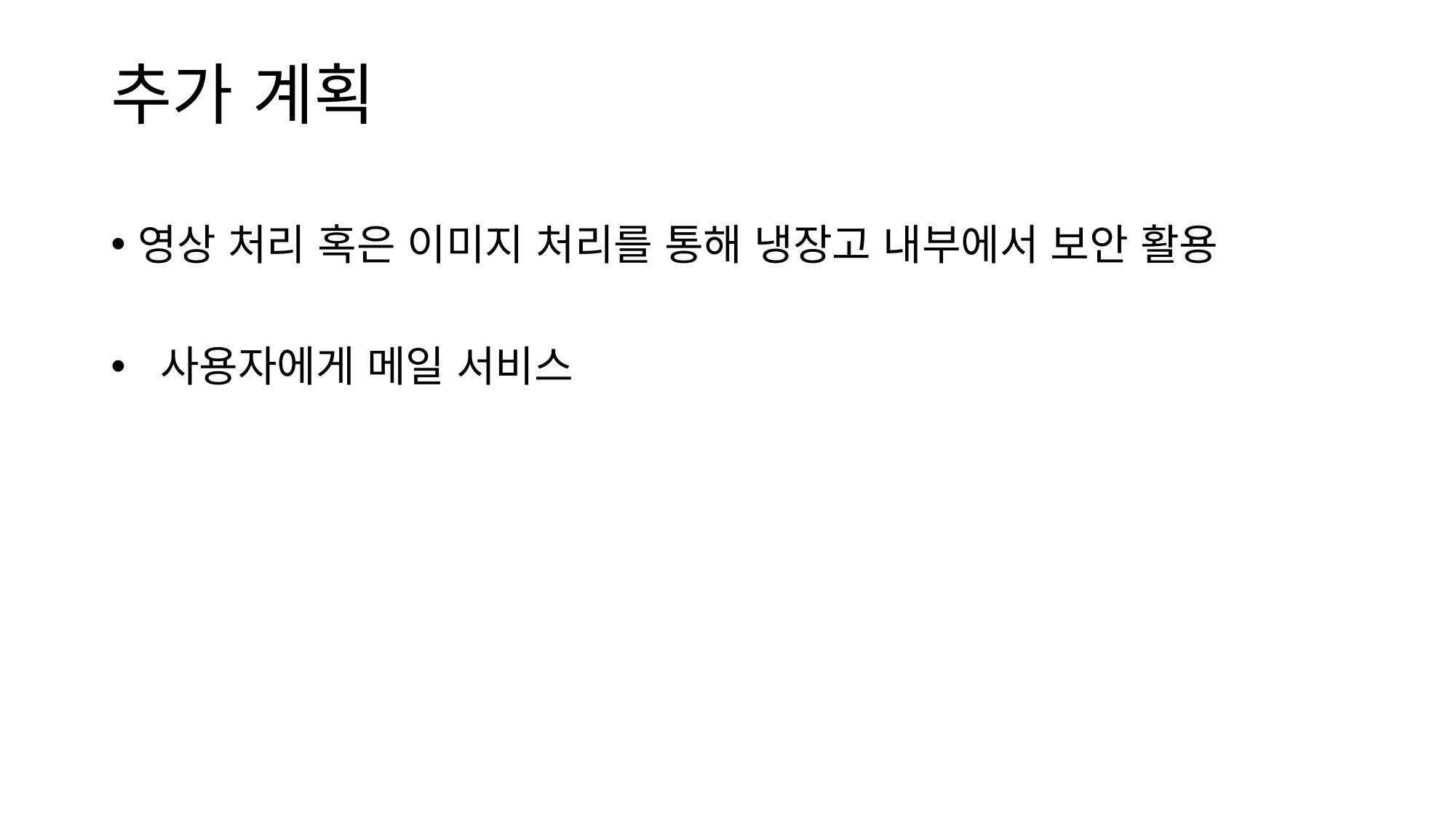

# 추가 계획
영상 처리 혹은 이미지 처리를 통해 냉장고 내부에서 보안 활용

 사용자에게 메일 서비스